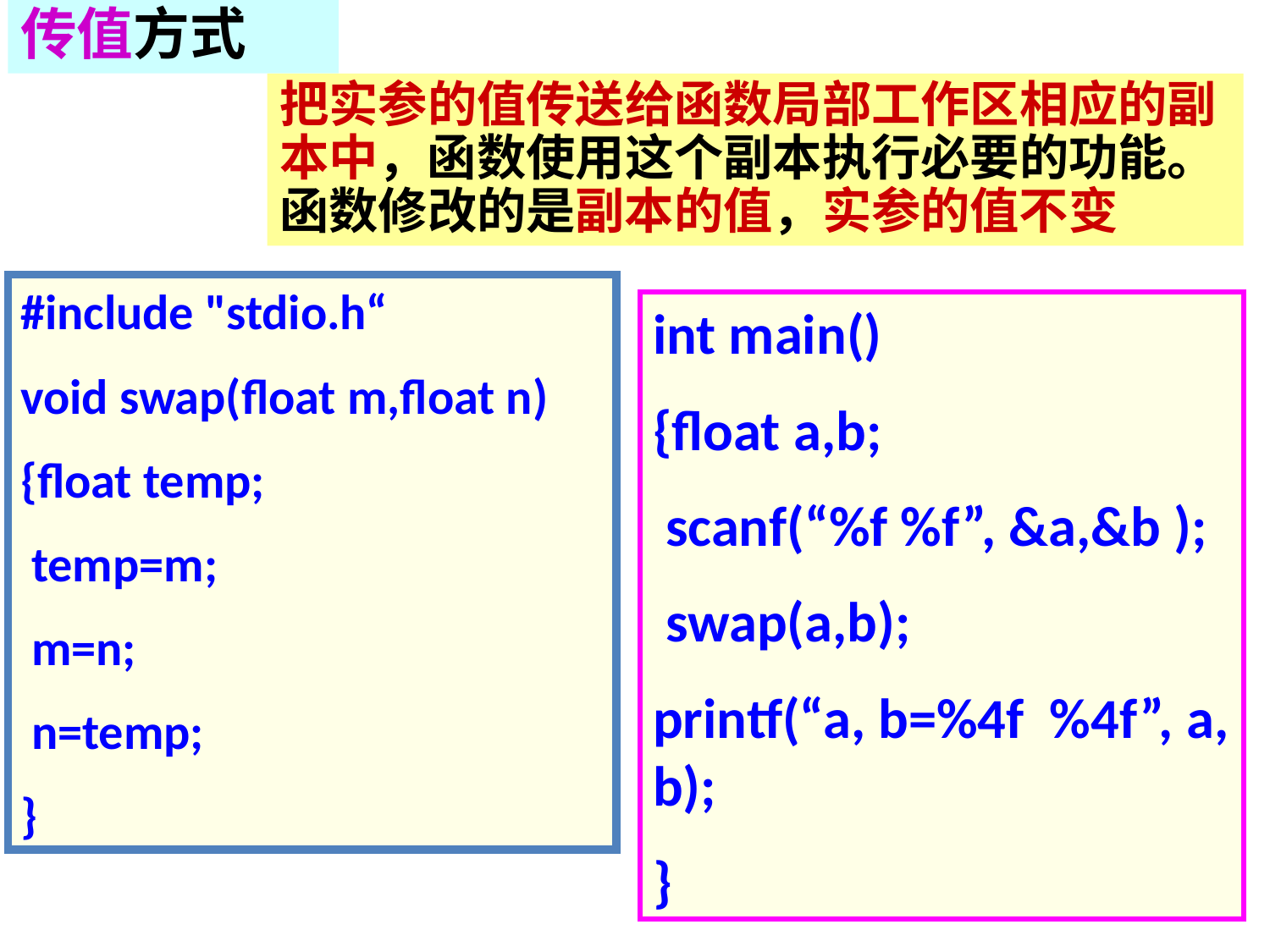

传值方式
把实参的值传送给函数局部工作区相应的副本中，函数使用这个副本执行必要的功能。函数修改的是副本的值，实参的值不变
#include "stdio.h“
void swap(float m,float n)
{float temp;
 temp=m;
 m=n;
 n=temp;
}
int main()
{float a,b;
 scanf(“%f %f”, &a,&b );
 swap(a,b);
printf(“a, b=%4f  %4f”, a, b);
}